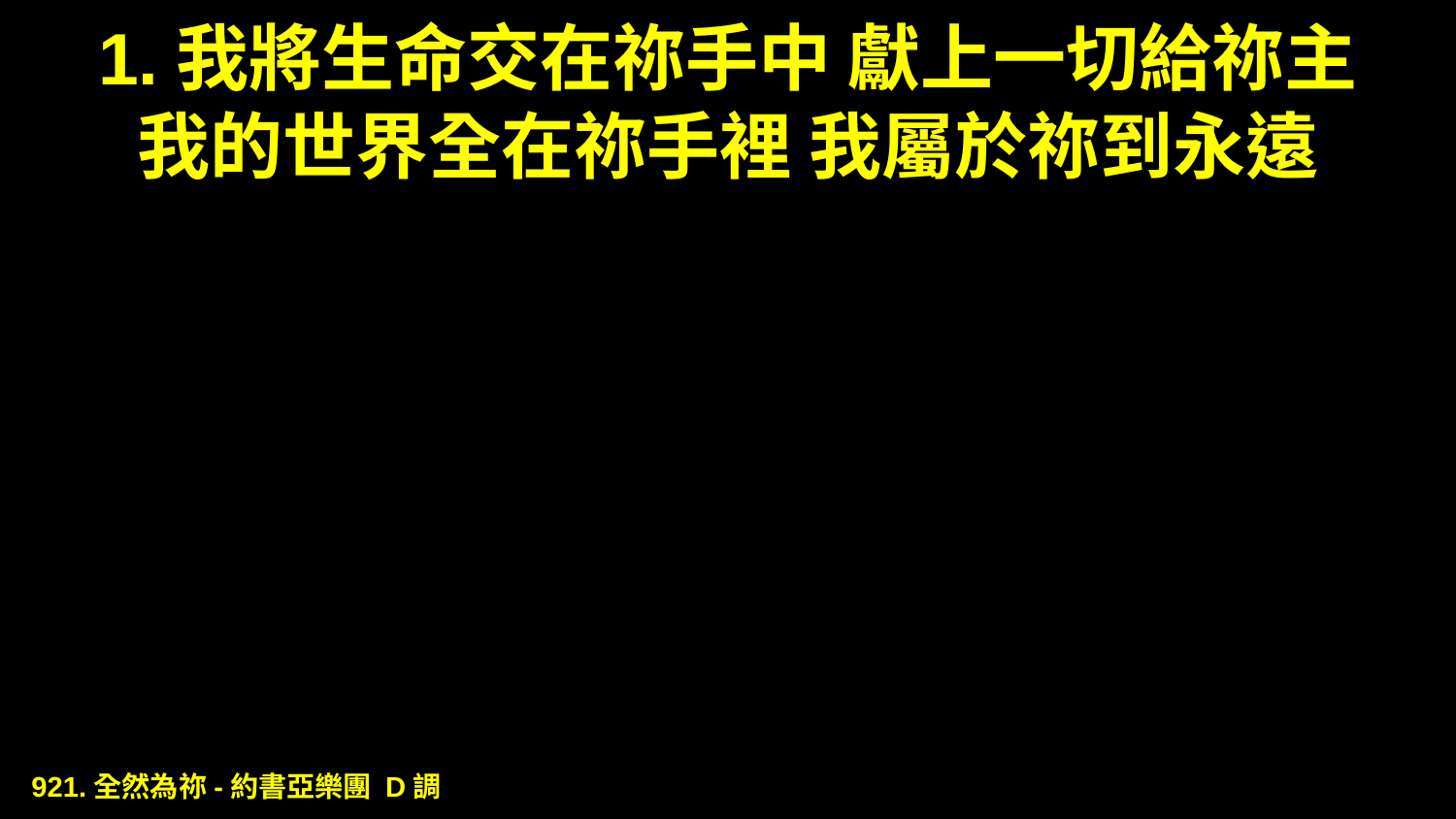

# 1.我將生命交在祢手中 獻上一切給祢主 我的世界全在祢手裡 我屬於祢到永遠
921.全然為祢-約書亞樂團 D調